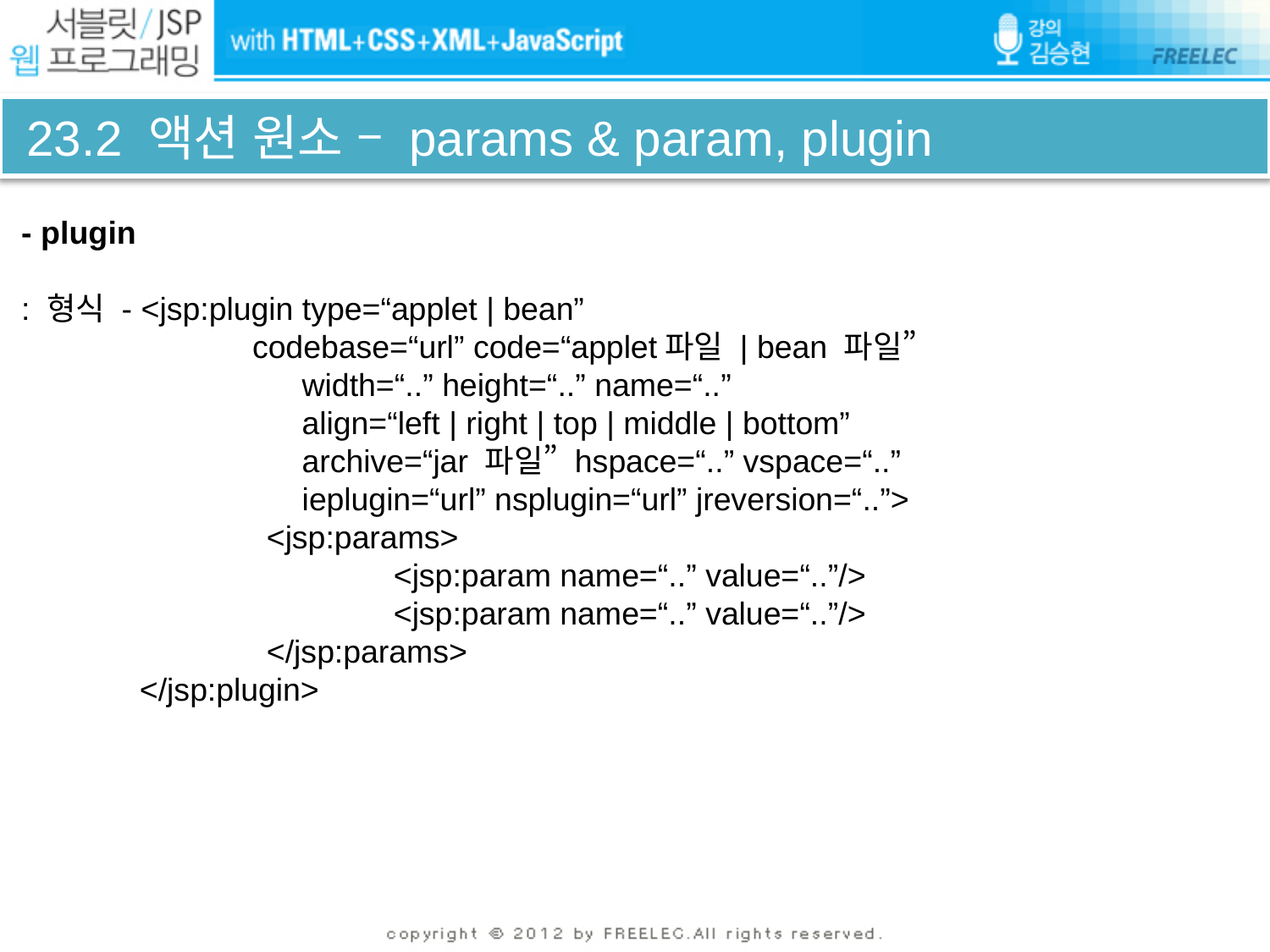

# 23.2 액션 원소 – params & param, plugin
 - plugin

 : 형식 - <jsp:plugin type=“applet | bean”
                           codebase=“url” code=“applet파일 | bean 파일”
		    width=“..” height=“..” name=“..”
		    align=“left | right | top | middle | bottom”
		    archive=“jar 파일” hspace=“..” vspace=“..”
		    ieplugin=“url” nsplugin=“url” jreversion=“..”>
		<jsp:params>
			<jsp:param name=“..” value=“..”/>
			<jsp:param name=“..” value=“..”/>
		</jsp:params>
	</jsp:plugin>